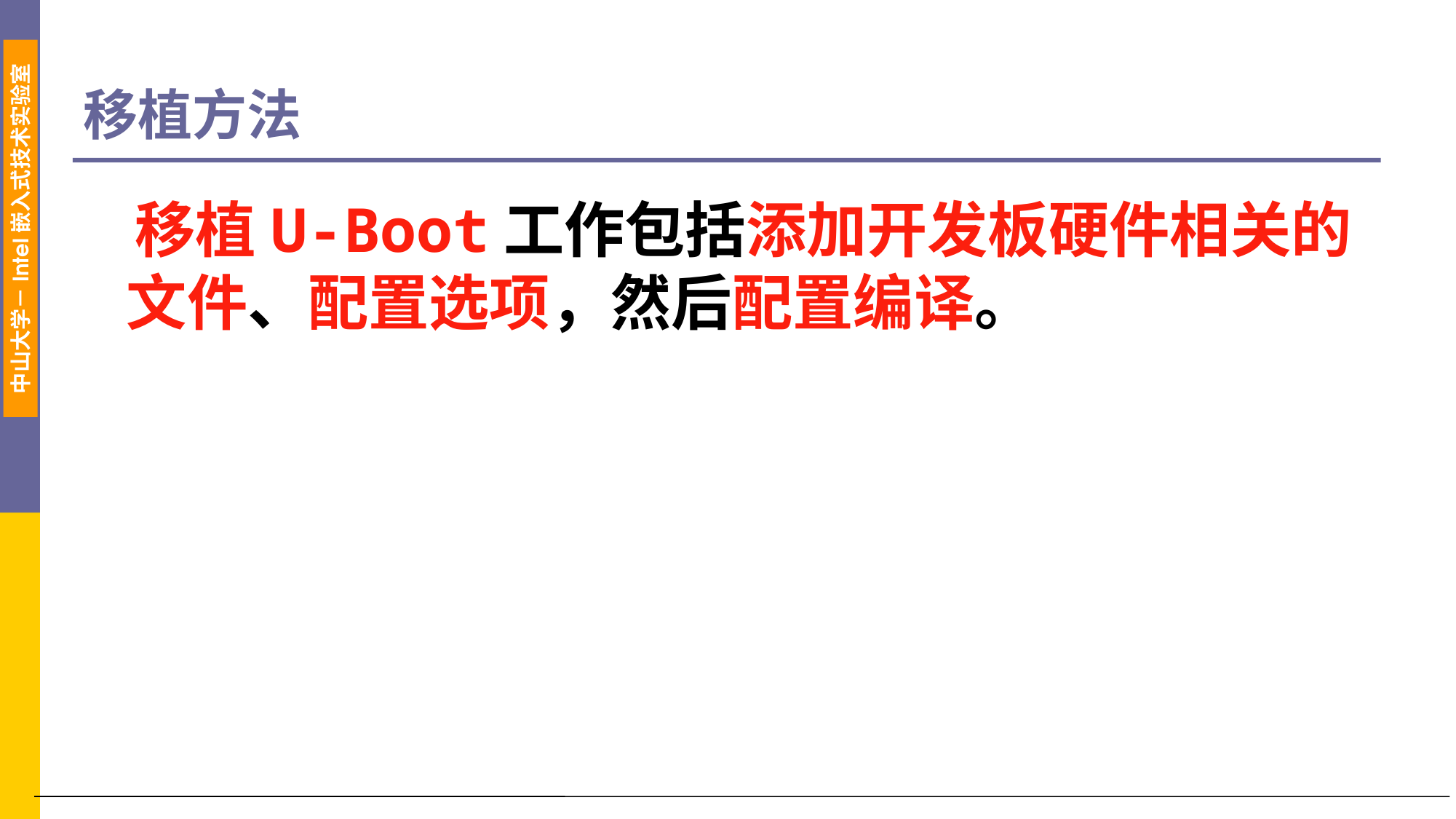

# 移植方法
     移植U-Boot工作包括添加开发板硬件相关的文件、配置选项，然后配置编译。